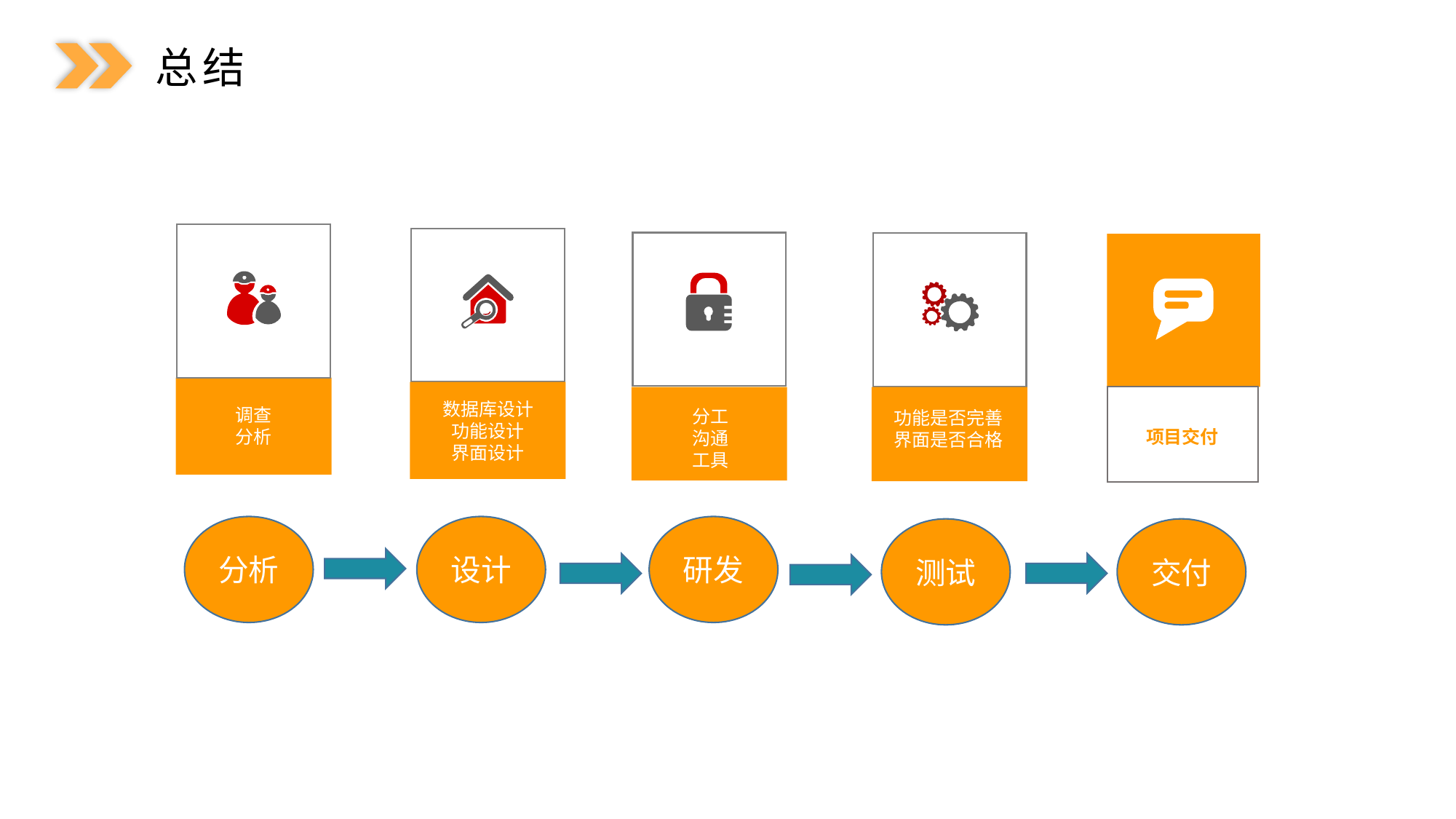

总结

调查
分析

数据库设计
功能设计
界面设计

分工
沟通
工具

功能是否完善
界面是否合格

项目交付
分析
设计
研发
测试
交付